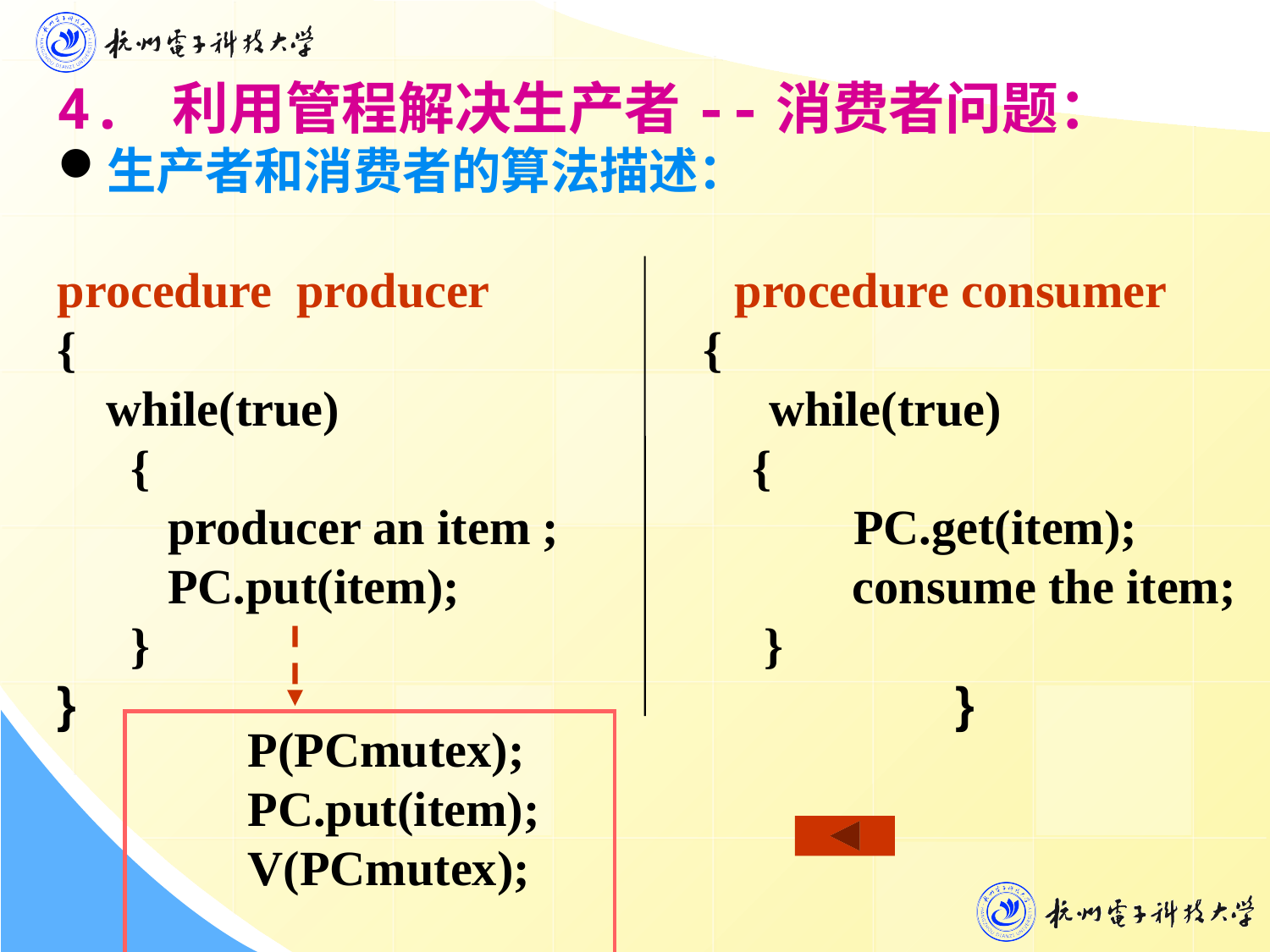

4. 利用管程解决生产者--消费者问题：
生产者和消费者的算法描述：

procedure  producer                    procedure consumer
{                                                   {
    while(true)                                   while(true)
      {                                                 {
         producer an item ;                        PC.get(item);
         PC.put(item);                                consume the item;
      }                                                  }
}                                                                }

         P(PCmutex);
         PC.put(item);
         V(PCmutex);